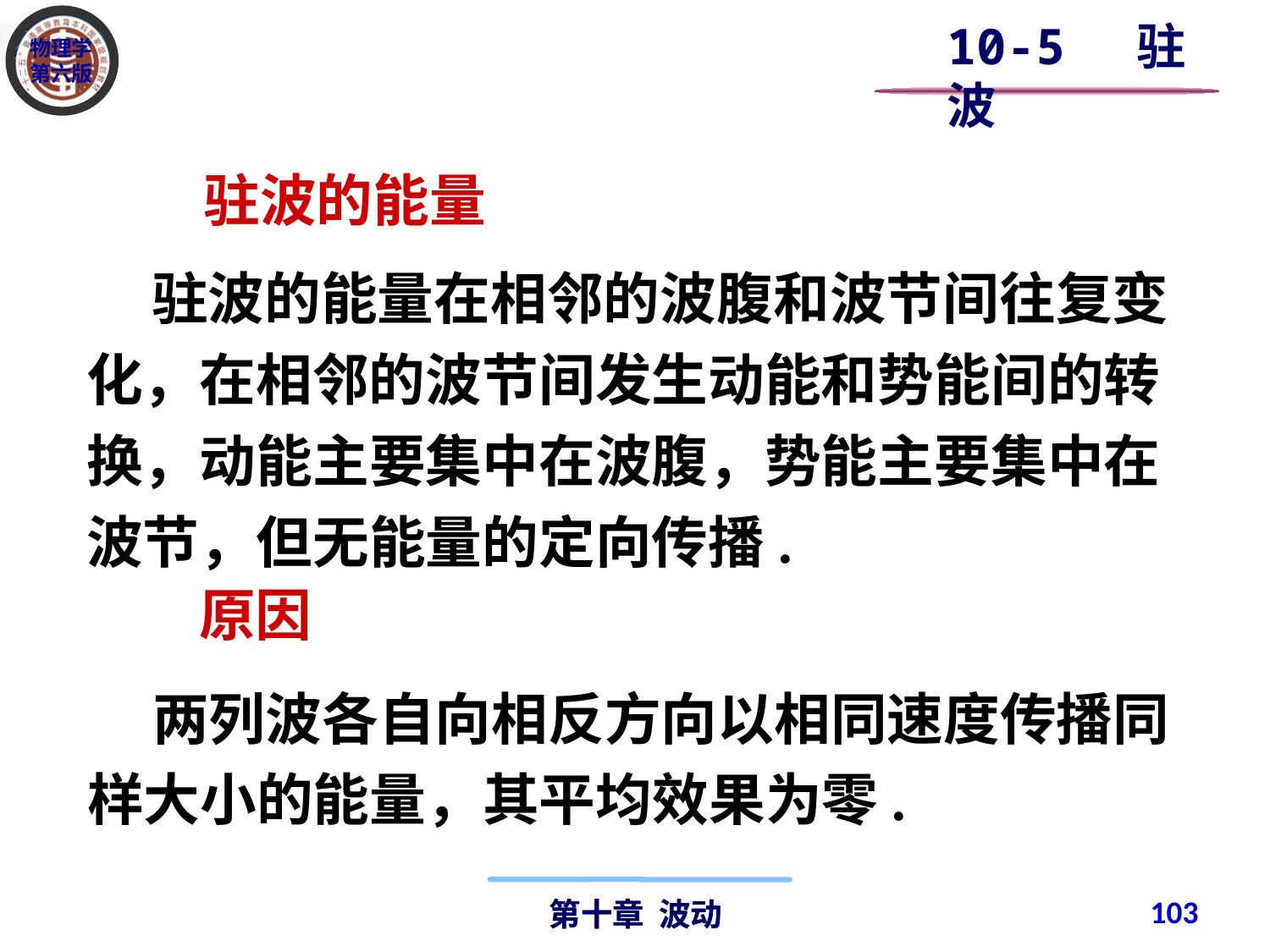

10-5  驻波

驻波的能量
    驻波的能量在相邻的波腹和波节间往复变化，在相邻的波节间发生动能和势能间的转换，动能主要集中在波腹，势能主要集中在波节，但无能量的定向传播.
原因
    两列波各自向相反方向以相同速度传播同样大小的能量，其平均效果为零.
103